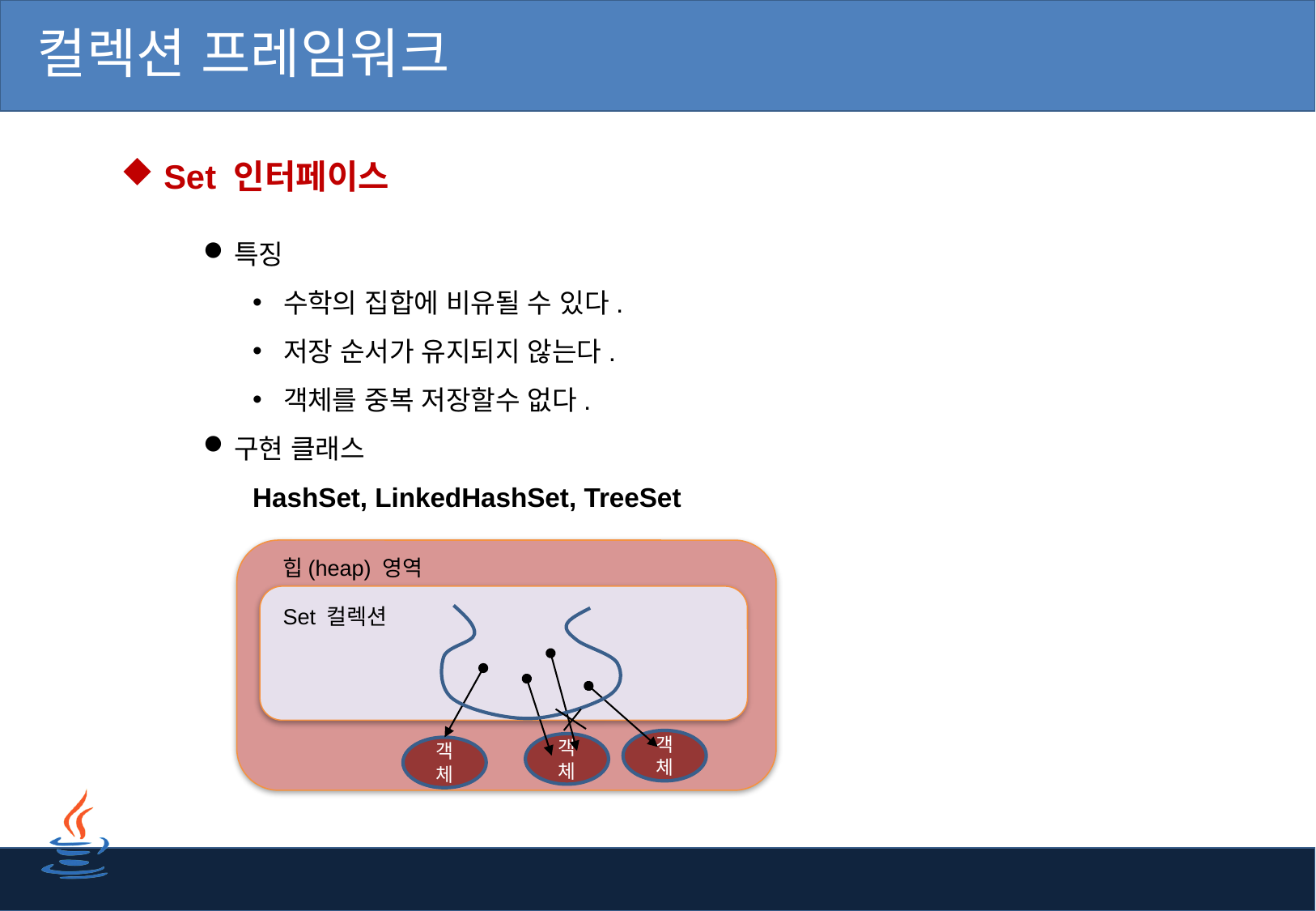

컬렉션 프레임워크
 Set 인터페이스

특징
수학의 집합에 비유될 수 있다.
저장 순서가 유지되지 않는다.
객체를 중복 저장할수 없다.
구현 클래스
HashSet, LinkedHashSet, TreeSet

힙(heap) 영역

Set 컬렉션

객체
객체
객체